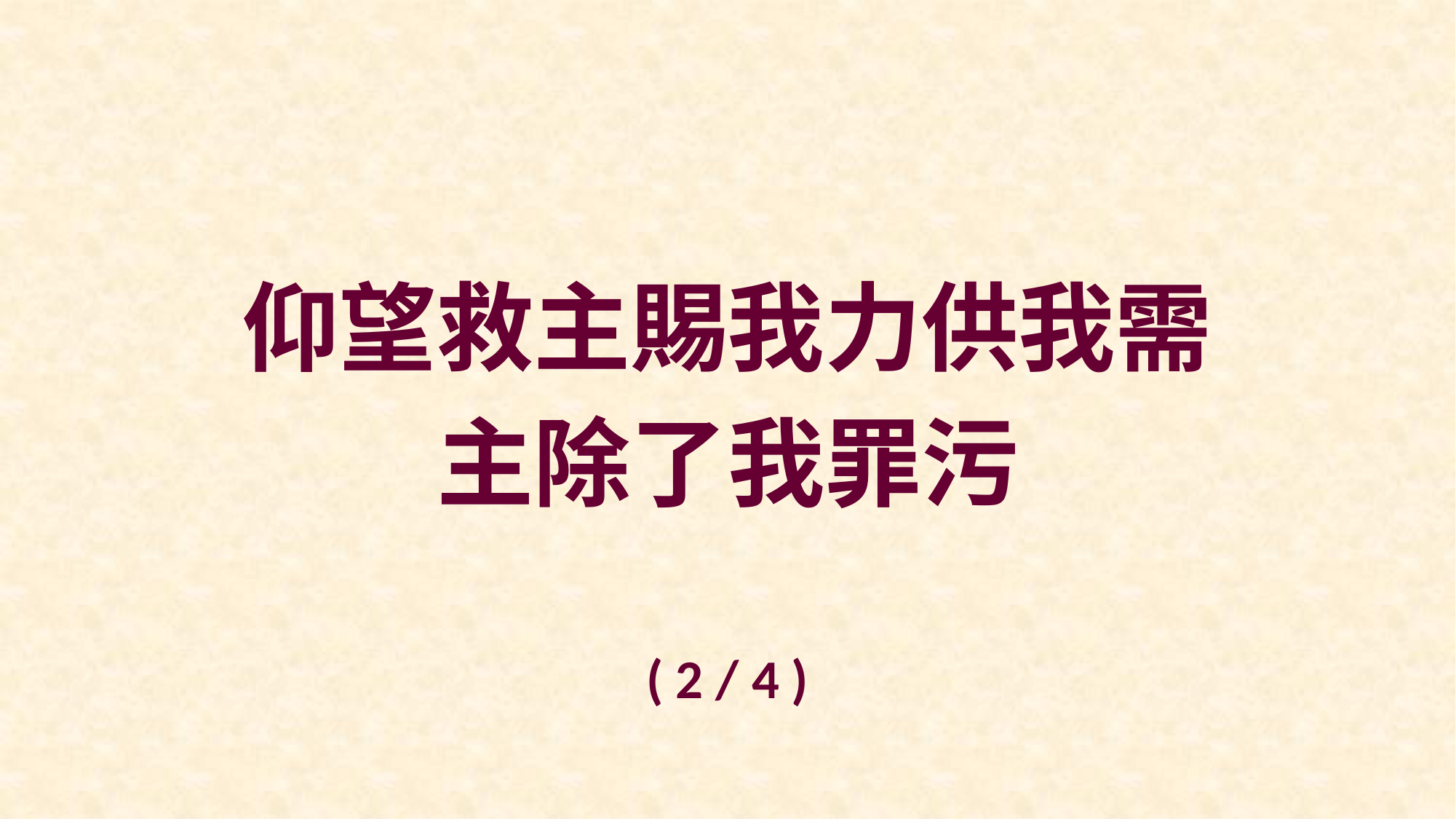

仰望救主賜我力供我需
主除了我罪污
( 2 / 4 )